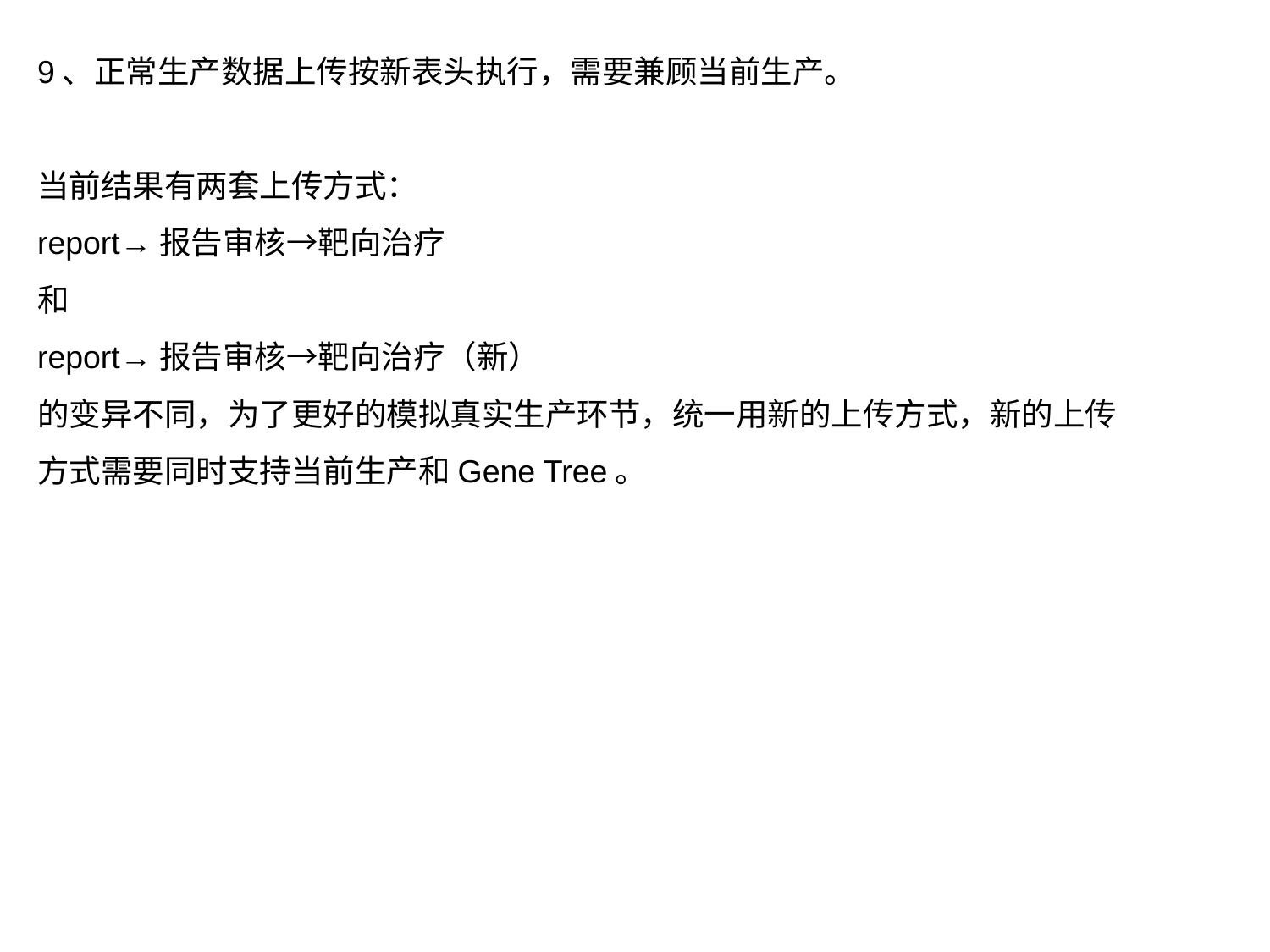

9、正常生产数据上传按新表头执行，需要兼顾当前生产。

当前结果有两套上传方式：
report→报告审核→靶向治疗
和
report→报告审核→靶向治疗（新）
的变异不同，为了更好的模拟真实生产环节，统一用新的上传方式，新的上传方式需要同时支持当前生产和Gene Tree。